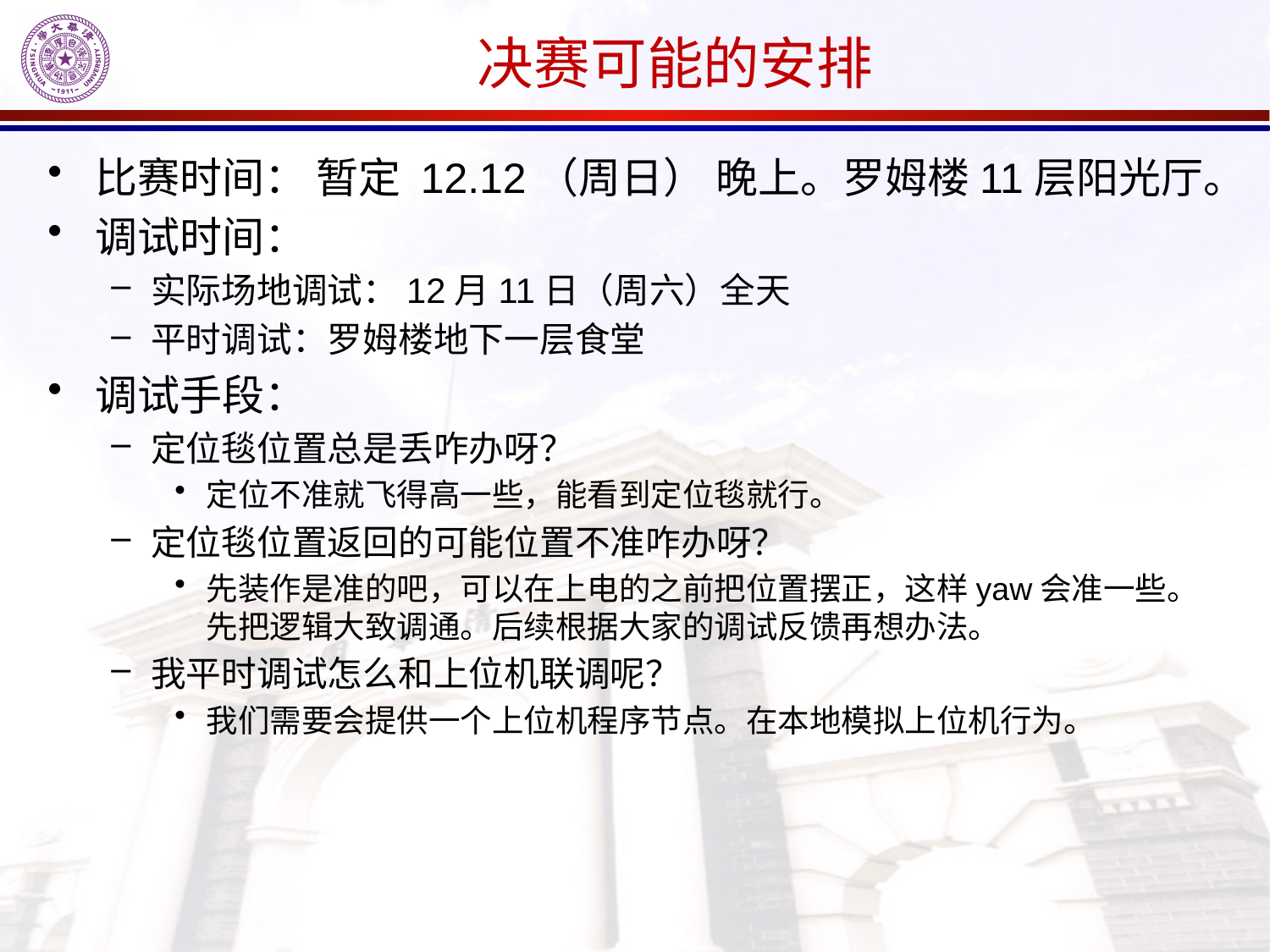

# 决赛可能的安排
比赛时间： 暂定 12.12（周日） 晚上。罗姆楼11层阳光厅。
调试时间：
实际场地调试：12月11日（周六）全天
平时调试：罗姆楼地下一层食堂
调试手段：
定位毯位置总是丢咋办呀？
定位不准就飞得高一些，能看到定位毯就行。
定位毯位置返回的可能位置不准咋办呀？
先装作是准的吧，可以在上电的之前把位置摆正，这样yaw会准一些。先把逻辑大致调通。后续根据大家的调试反馈再想办法。
我平时调试怎么和上位机联调呢？
我们需要会提供一个上位机程序节点。在本地模拟上位机行为。